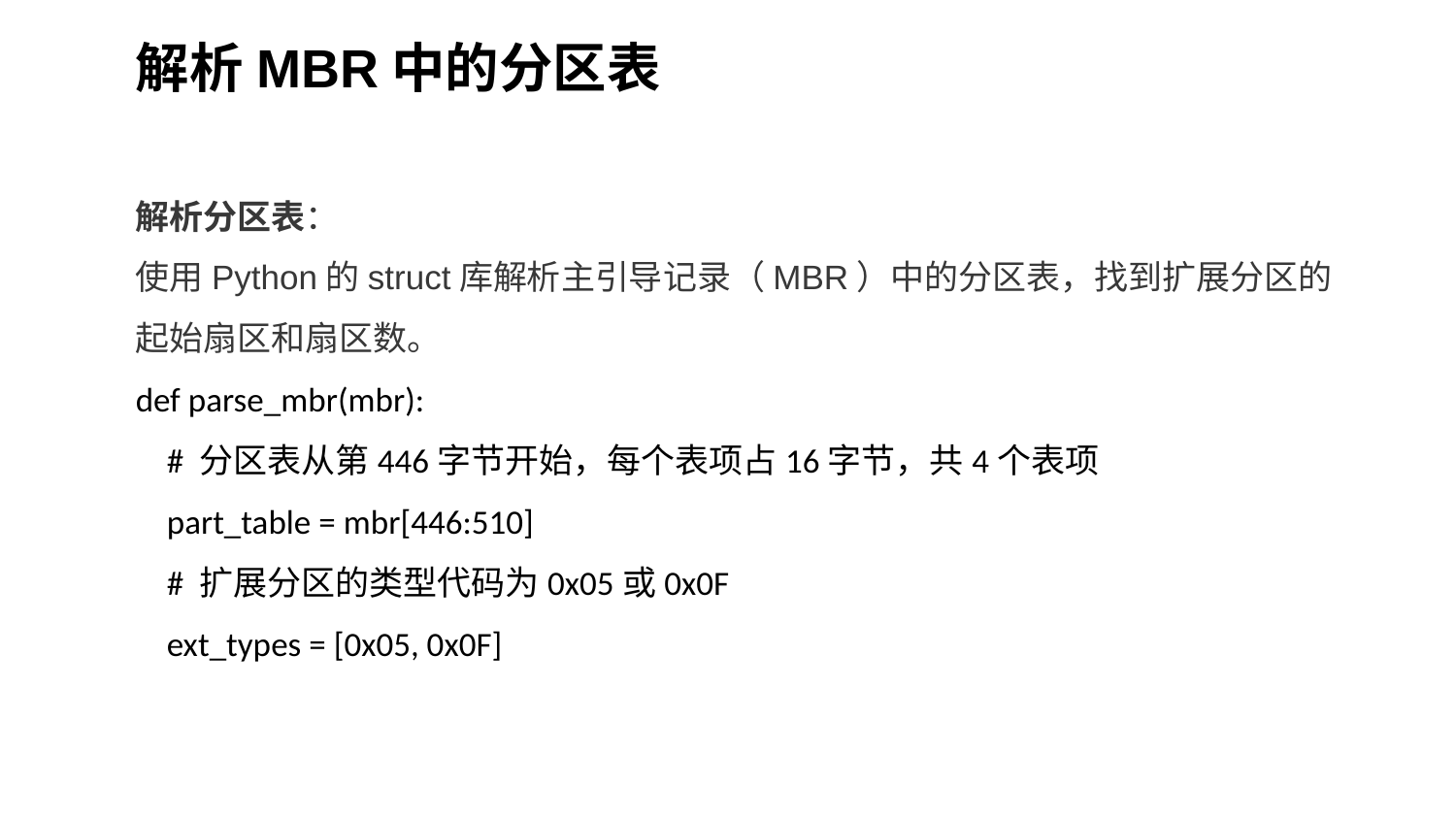

解析MBR中的分区表
解析分区表：
使用Python的struct库解析主引导记录（MBR）中的分区表，找到扩展分区的起始扇区和扇区数。
def parse_mbr(mbr):
    # 分区表从第446字节开始，每个表项占16字节，共4个表项
    part_table = mbr[446:510]
    # 扩展分区的类型代码为0x05或0x0F
    ext_types = [0x05, 0x0F]